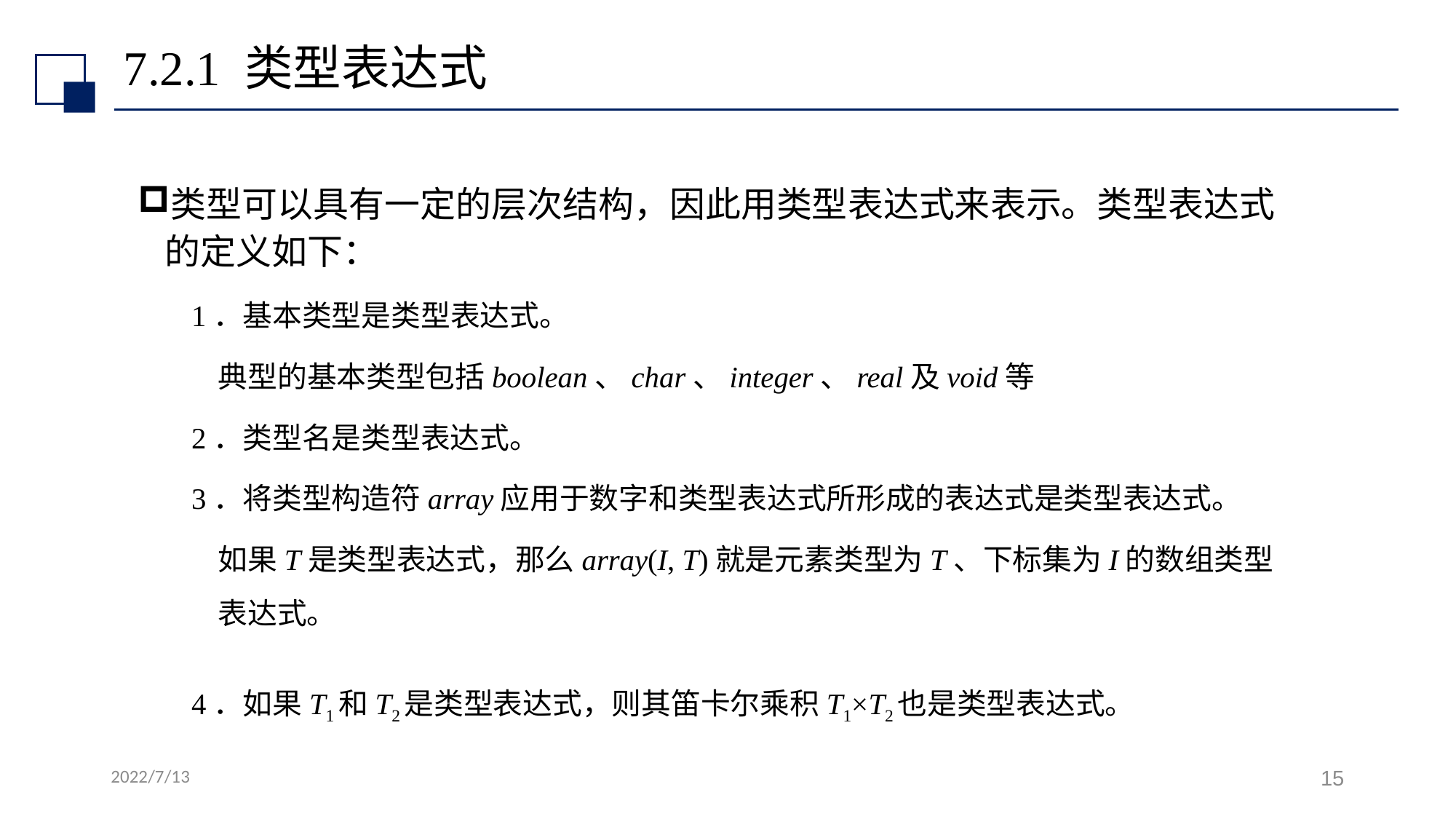

# 7.2.1 类型表达式
类型可以具有一定的层次结构，因此用类型表达式来表示。类型表达式的定义如下：
1．基本类型是类型表达式。
	典型的基本类型包括boolean、char、integer、real及void等
2．类型名是类型表达式。
3．将类型构造符array应用于数字和类型表达式所形成的表达式是类型表达式。
	如果T是类型表达式，那么array(I, T)就是元素类型为T、下标集为I的数组类型表达式。
4．如果T1和T2是类型表达式，则其笛卡尔乘积T1×T2也是类型表达式。
2022/7/13
15